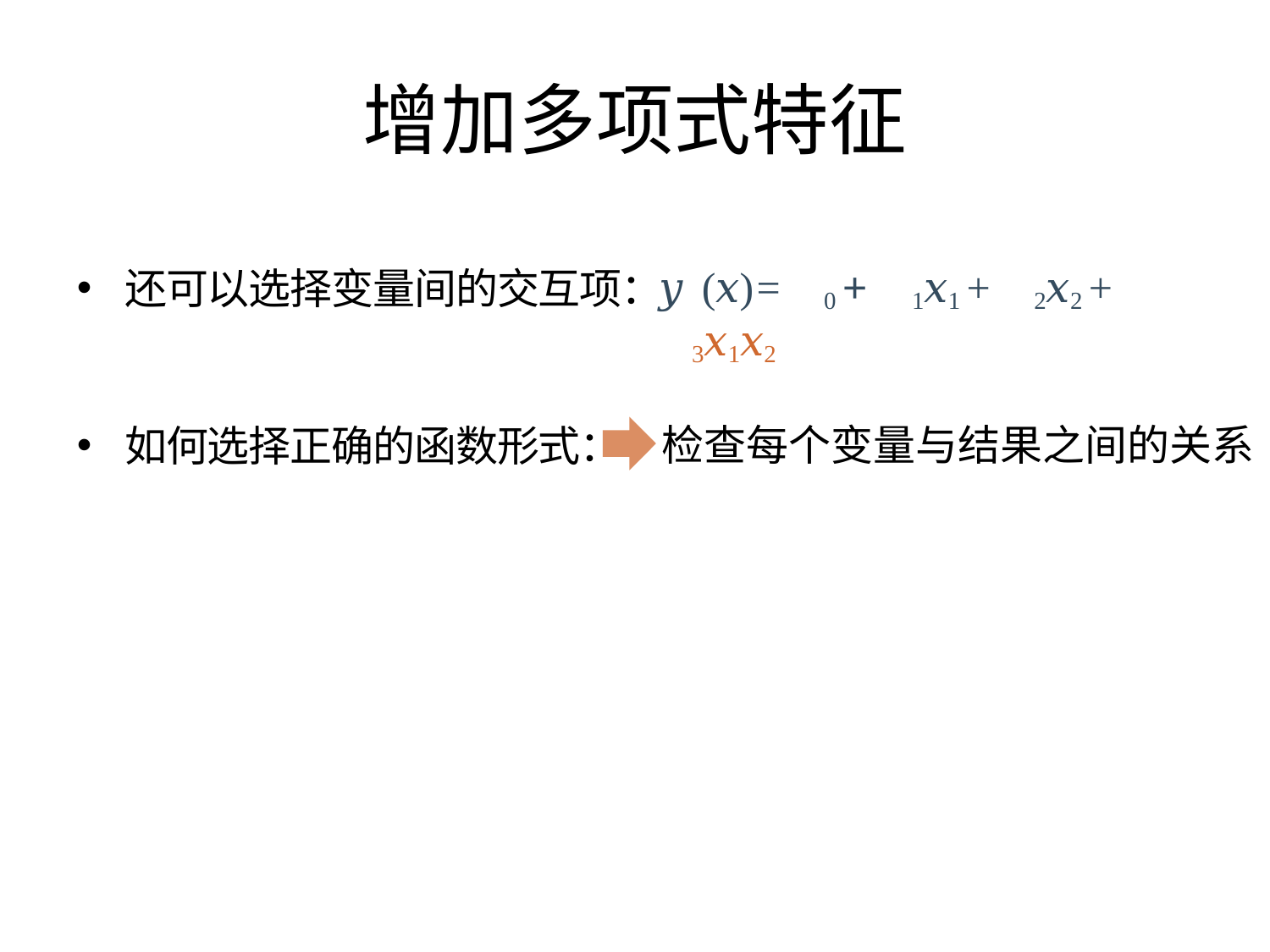

# 增加多项式特征
𝑦𝛽(𝑥)	= 𝛽0 + 𝛽1𝑥1 + 𝛽2𝑥2 + 𝛽3𝑥1𝑥2
还可以选择变量间的交互项：

如何选择正确的函数形式：
检查每个变量与结果之间的关系